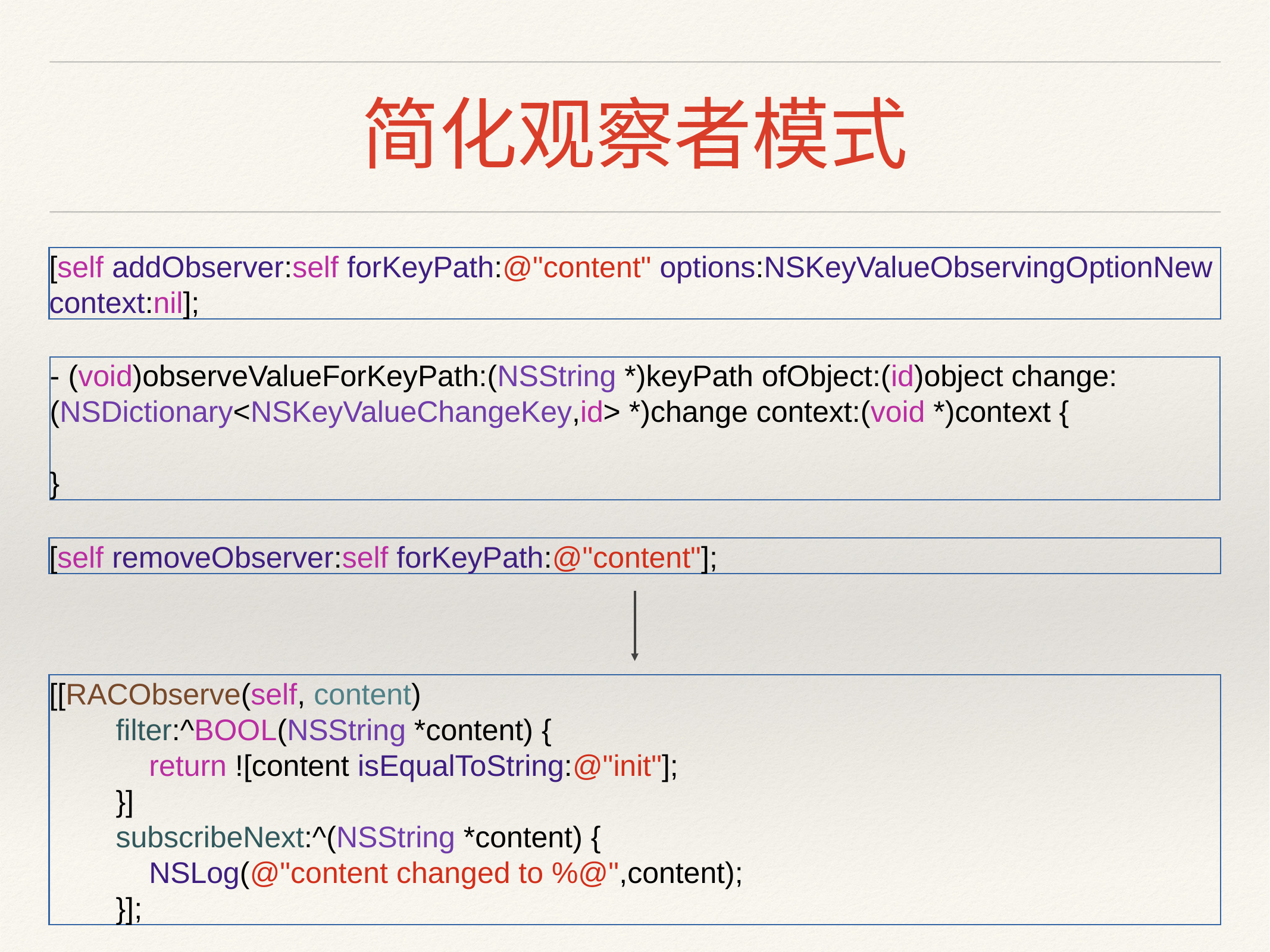

# 简化观察者模式
[self addObserver:self forKeyPath:@"content" options:NSKeyValueObservingOptionNew context:nil];
- (void)observeValueForKeyPath:(NSString *)keyPath ofObject:(id)object change:(NSDictionary<NSKeyValueChangeKey,id> *)change context:(void *)context {

}
[self removeObserver:self forKeyPath:@"content"];

[[RACObserve(self, content)
        filter:^BOOL(NSString *content) {
            return ![content isEqualToString:@"init"];
        }]
        subscribeNext:^(NSString *content) {
            NSLog(@"content changed to %@",content);
        }];